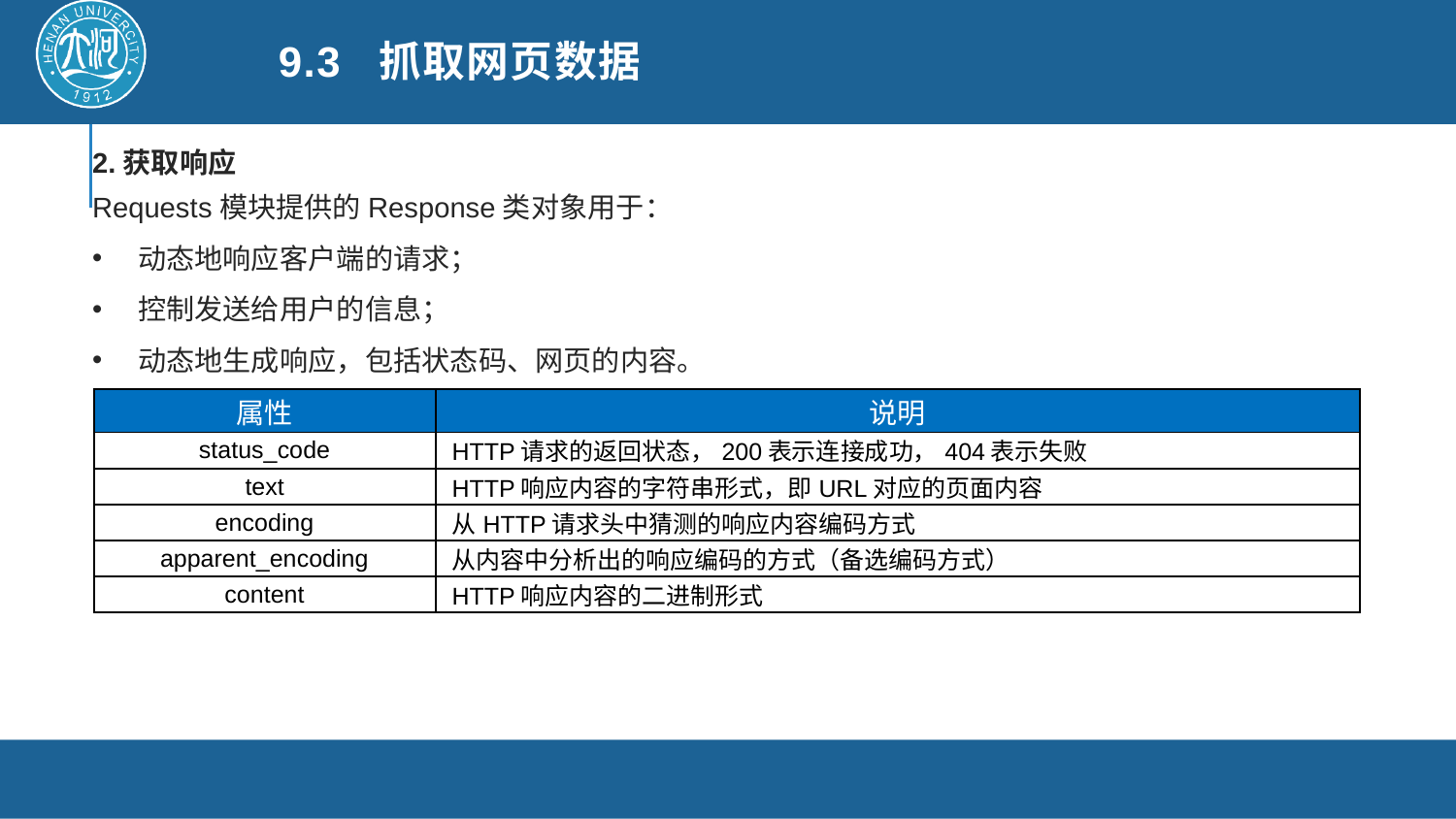

# 9.3  抓取网页数据
2.获取响应
Requests模块提供的Response类对象用于：
动态地响应客户端的请求；
控制发送给用户的信息；
动态地生成响应，包括状态码、网页的内容。
Response类的常用属性如表所示。
| 属性 | 说明 |
| --- | --- |
| status\_code | HTTP请求的返回状态，200表示连接成功，404表示失败 |
| text | HTTP响应内容的字符串形式，即URL对应的页面内容 |
| encoding | 从HTTP请求头中猜测的响应内容编码方式 |
| apparent\_encoding | 从内容中分析出的响应编码的方式（备选编码方式） |
| content | HTTP响应内容的二进制形式 |